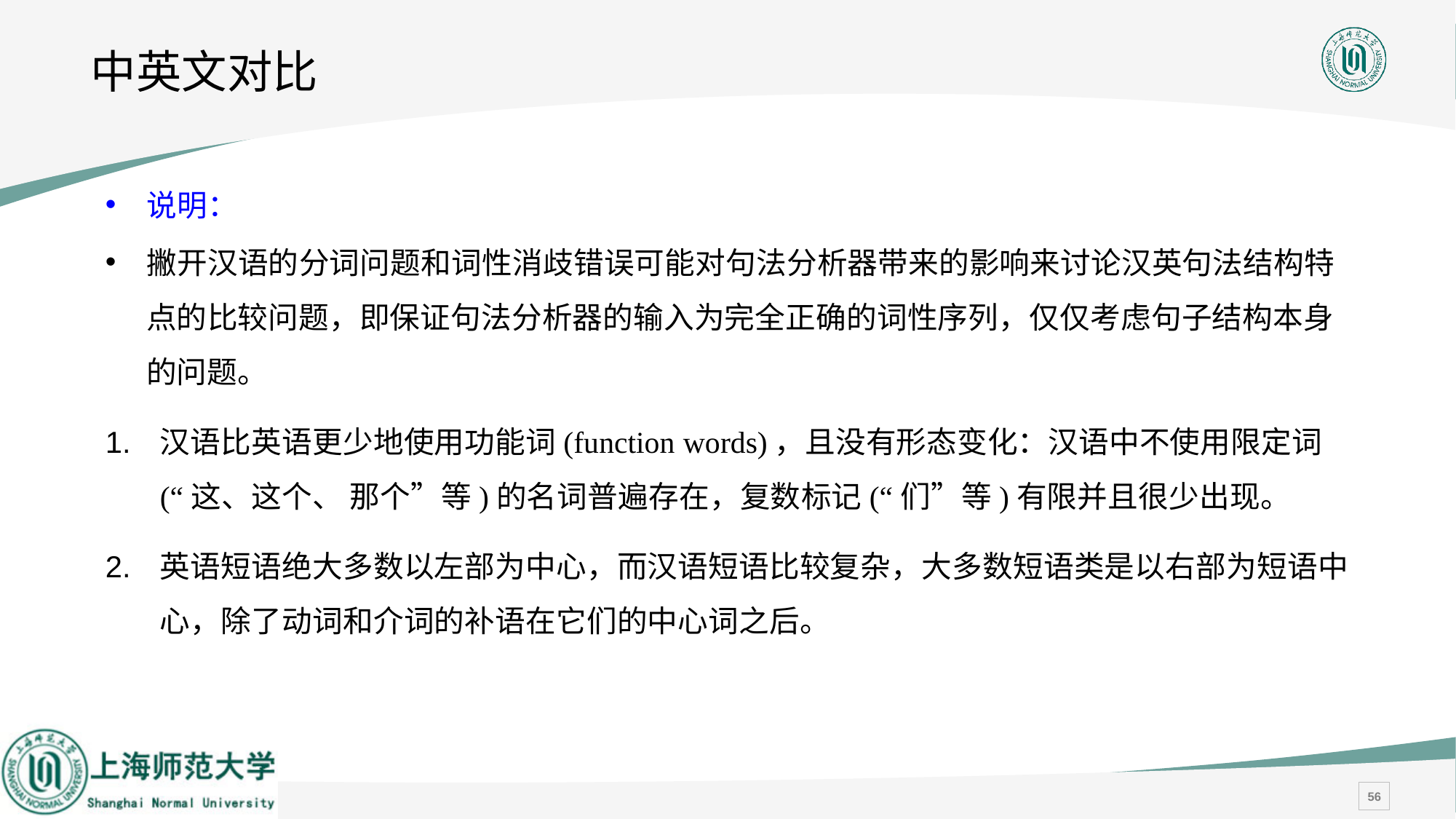

# 中英文对比
说明：
撇开汉语的分词问题和词性消歧错误可能对句法分析器带来的影响来讨论汉英句法结构特点的比较问题，即保证句法分析器的输入为完全正确的词性序列，仅仅考虑句子结构本身的问题。
汉语比英语更少地使用功能词(function words)，且没有形态变化：汉语中不使用限定词(“这、这个、 那个”等)的名词普遍存在，复数标记(“们”等)有限并且很少出现。
英语短语绝大多数以左部为中心，而汉语短语比较复杂，大多数短语类是以右部为短语中心，除了动词和介词的补语在它们的中心词之后。